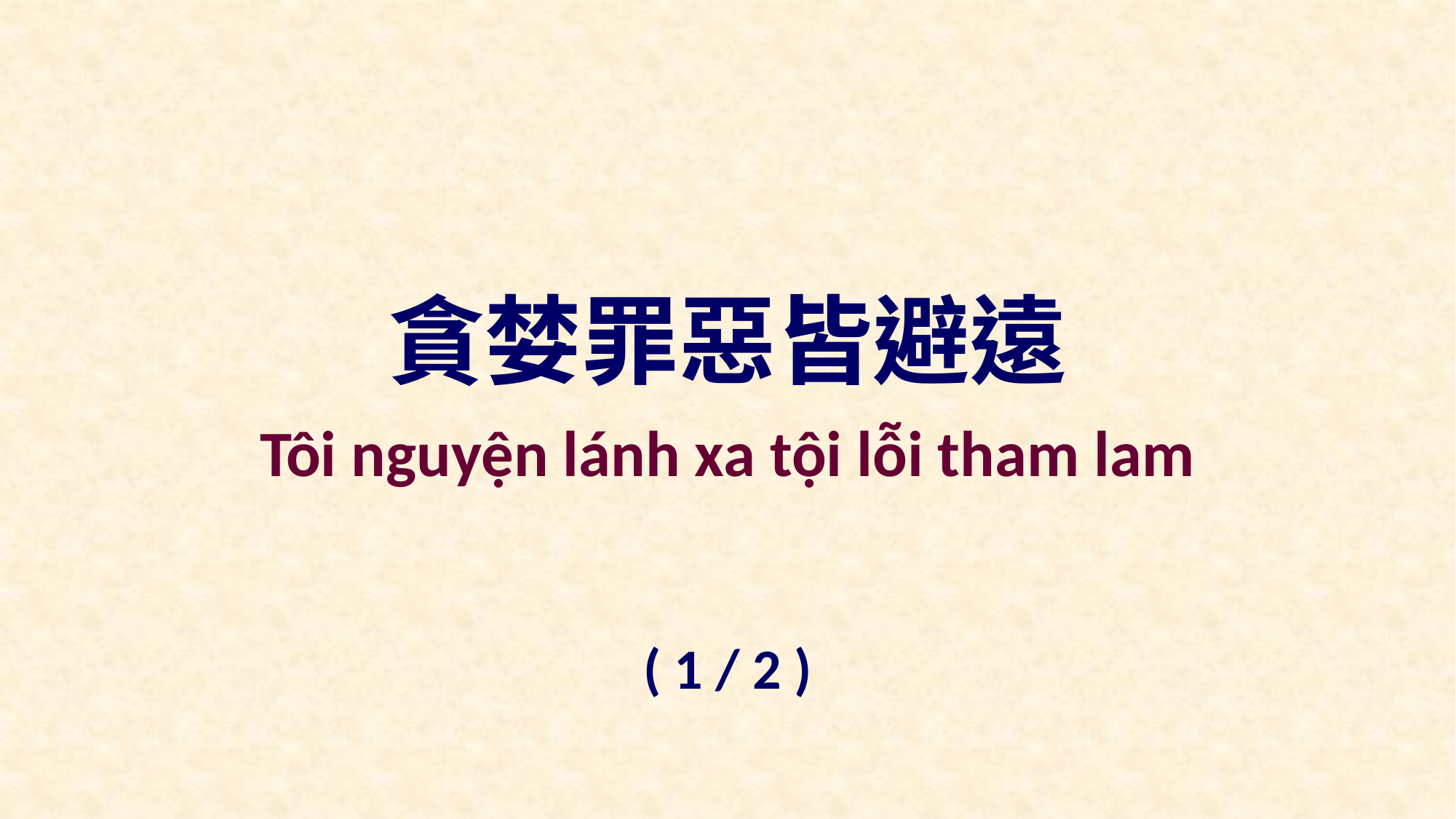

貪婪罪惡皆避遠
Tôi nguyện lánh xa tội lỗi tham lam
( 1 / 2 )